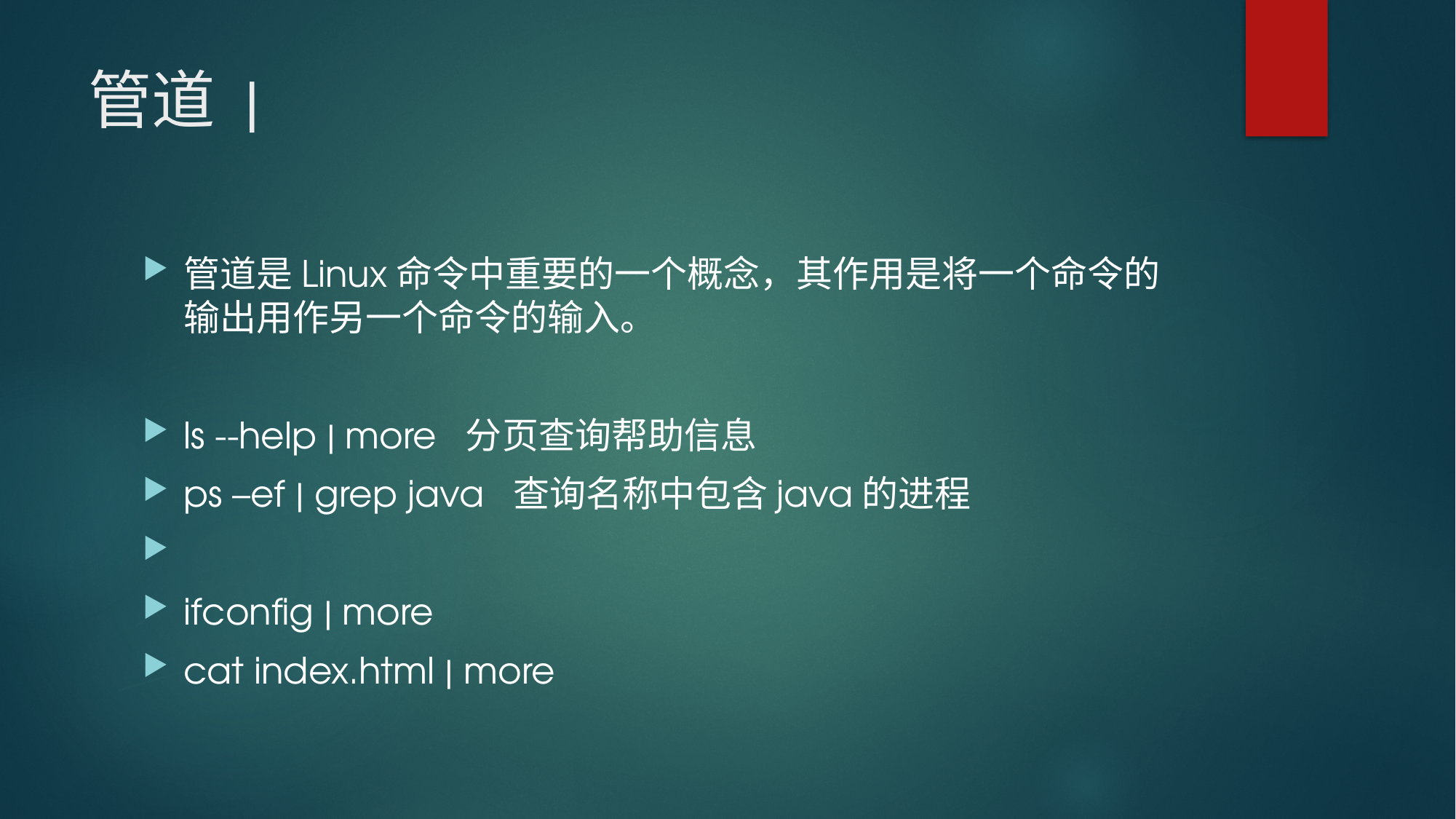

# 管道 |
管道是Linux命令中重要的一个概念，其作用是将一个命令的输出用作另一个命令的输入。

ls --help | more  分页查询帮助信息
ps –ef | grep java  查询名称中包含java的进程

ifconfig | more
cat index.html | more